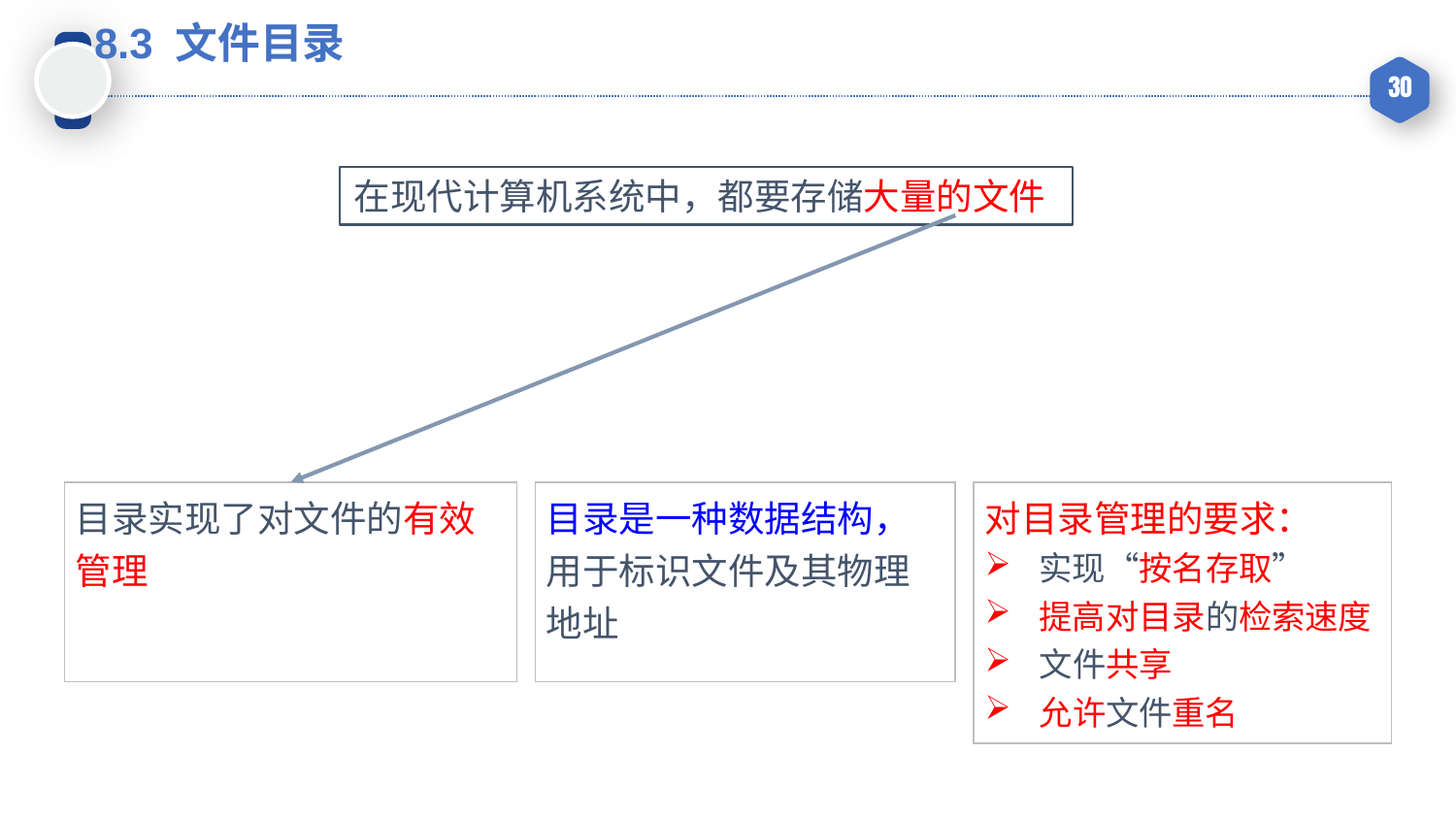

8.3 文件目录
在现代计算机系统中，都要存储大量的文件
对目录管理的要求：
实现“按名存取”
提高对目录的检索速度
文件共享
允许文件重名
目录实现了对文件的有效管理
目录是一种数据结构，用于标识文件及其物理地址